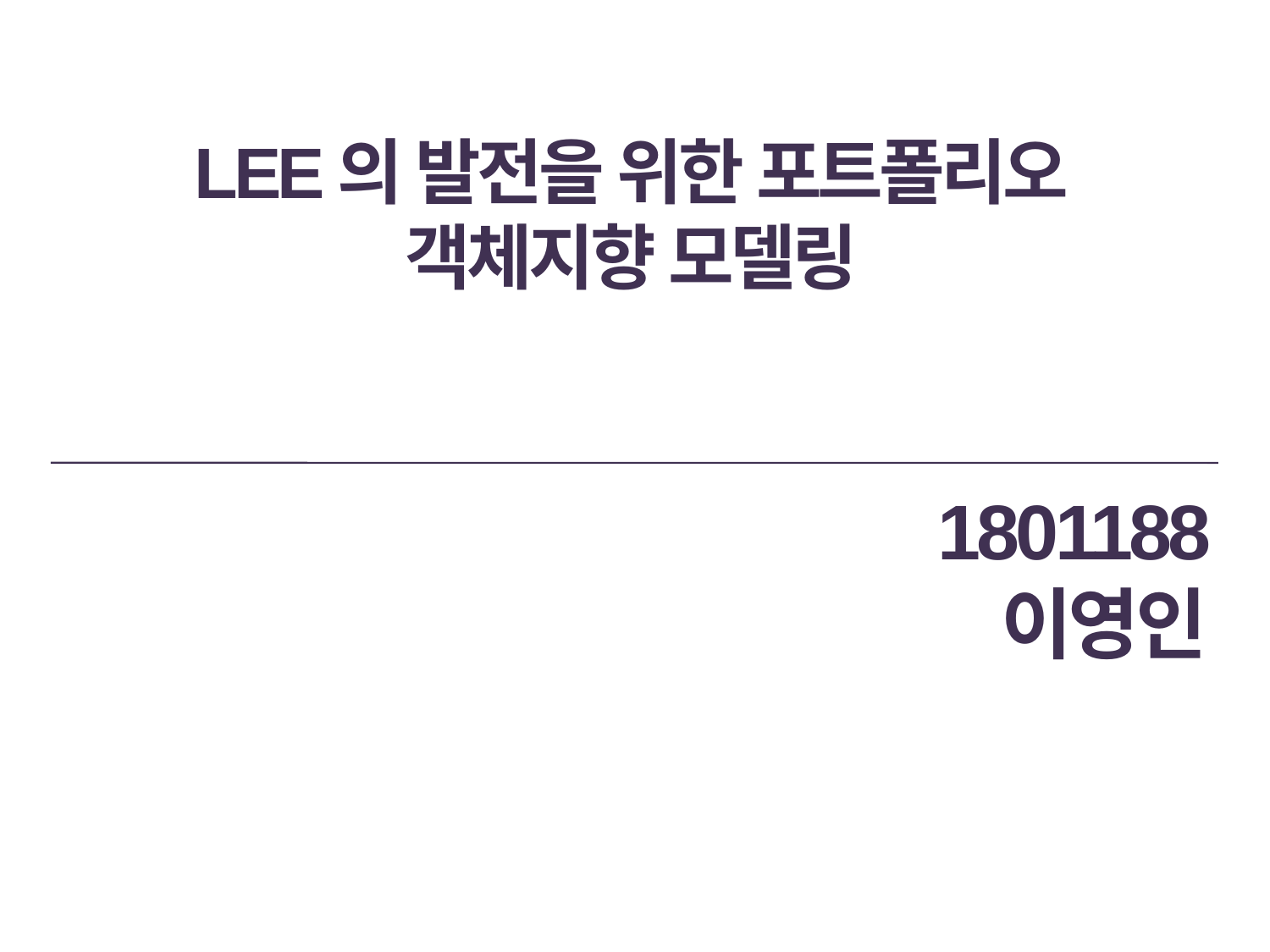

# LEE의 발전을 위한 포트폴리오 객체지향 모델링
1801188 이영인